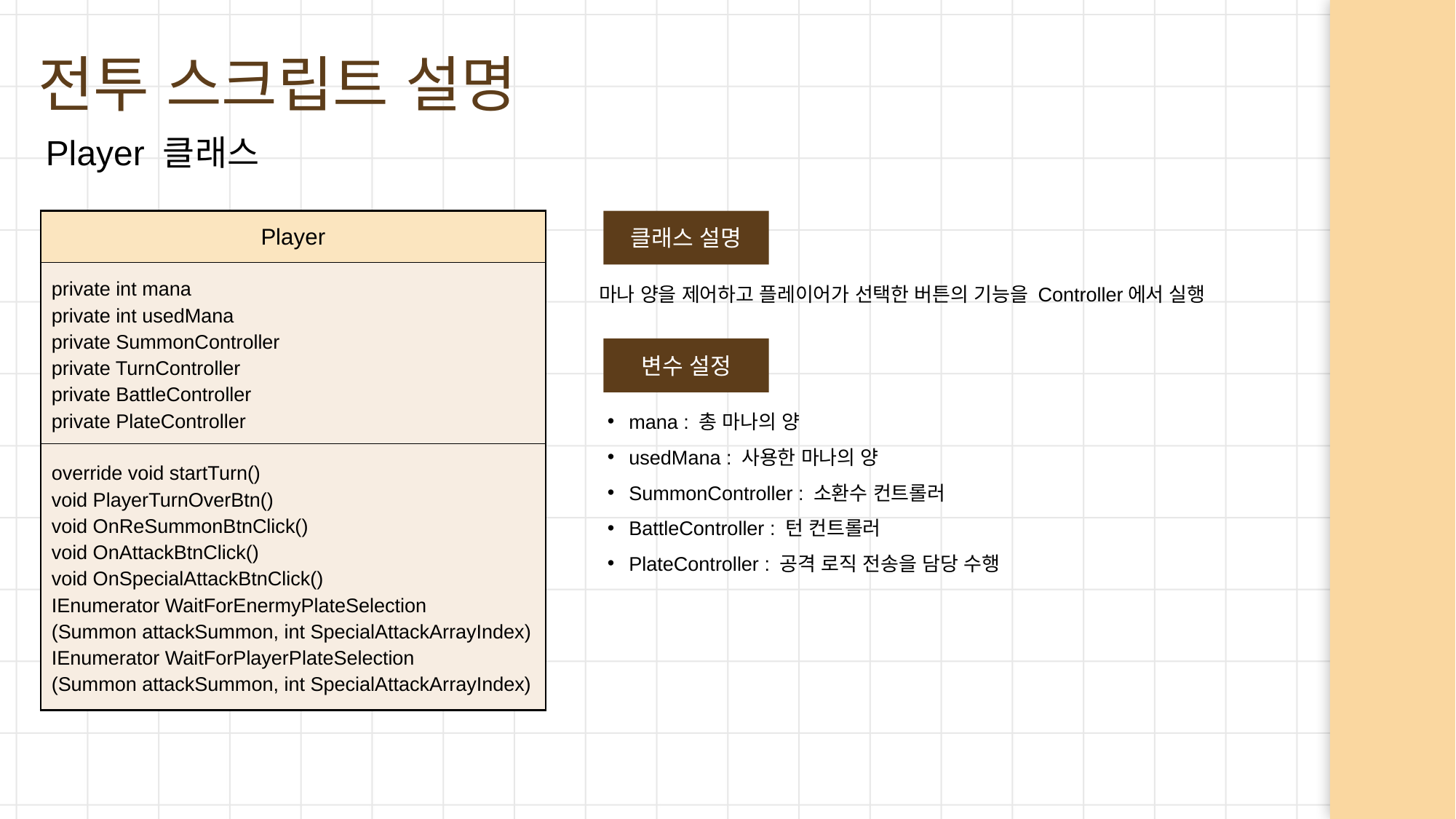

전투 스크립트 설명
Player 클래스
| Player |
| --- |
| private int mana private int usedMana private SummonController private TurnController private BattleController private PlateController |
| override void startTurn() void PlayerTurnOverBtn() void OnReSummonBtnClick() void OnAttackBtnClick() void OnSpecialAttackBtnClick() IEnumerator WaitForEnermyPlateSelection (Summon attackSummon, int SpecialAttackArrayIndex) IEnumerator WaitForPlayerPlateSelection (Summon attackSummon, int SpecialAttackArrayIndex) |
클래스 설명
마나 양을 제어하고 플레이어가 선택한 버튼의 기능을 Controller에서 실행
변수 설정
mana : 총 마나의 양
usedMana : 사용한 마나의 양
SummonController : 소환수 컨트롤러
BattleController : 턴 컨트롤러
PlateController : 공격 로직 전송을 담당 수행